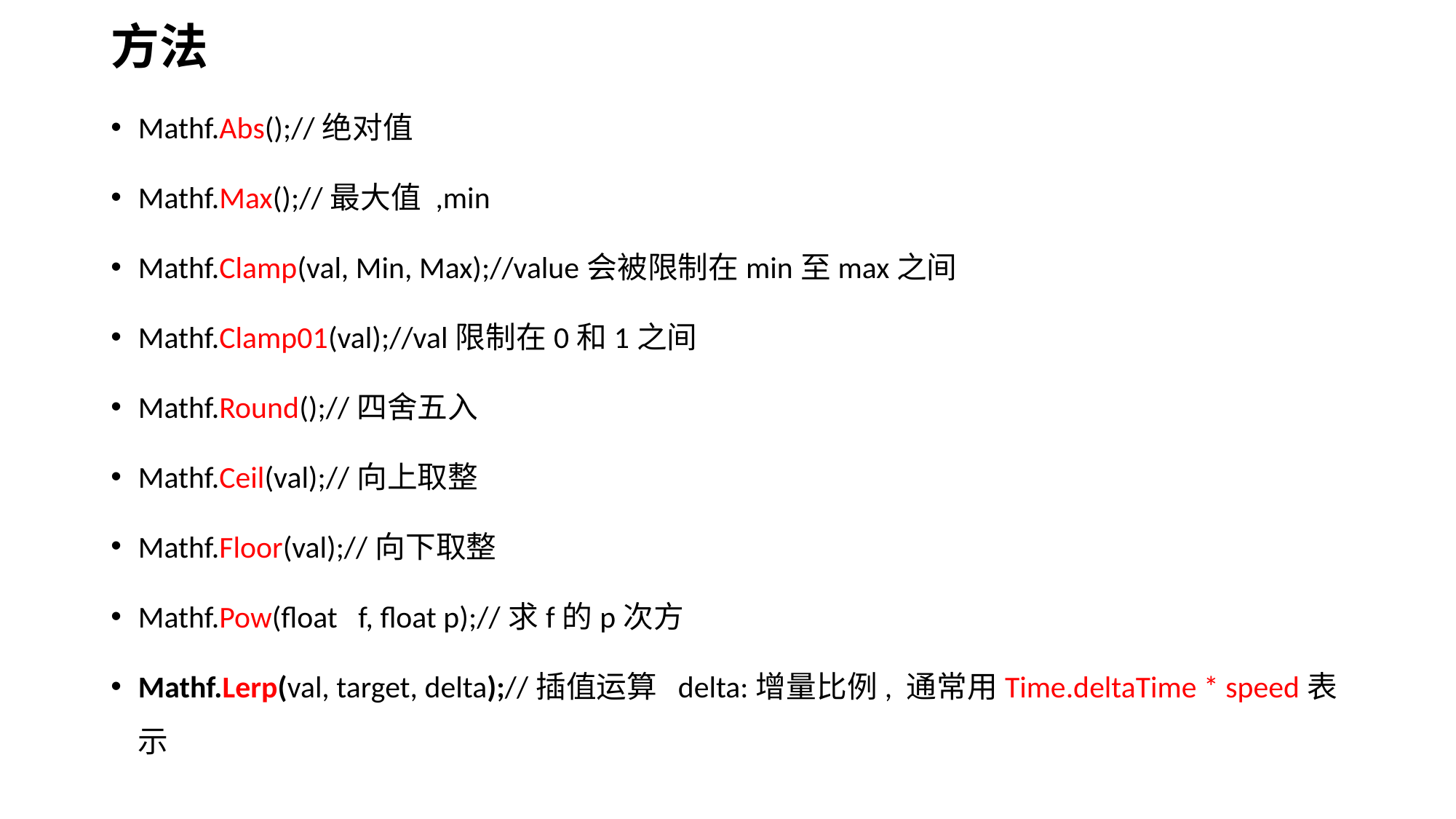

方法
Mathf.Abs();//绝对值
Mathf.Max();//最大值 ,min
Mathf.Clamp(val, Min, Max);//value会被限制在min至max之间
Mathf.Clamp01(val);//val限制在0和1之间
Mathf.Round();//四舍五入
Mathf.Ceil(val);//向上取整
Mathf.Floor(val);//向下取整
Mathf.Pow(float   f, float p);//求f的p次方
Mathf.Lerp(val, target, delta);//插值运算  delta:增量比例, 通常用Time.deltaTime * speed表示